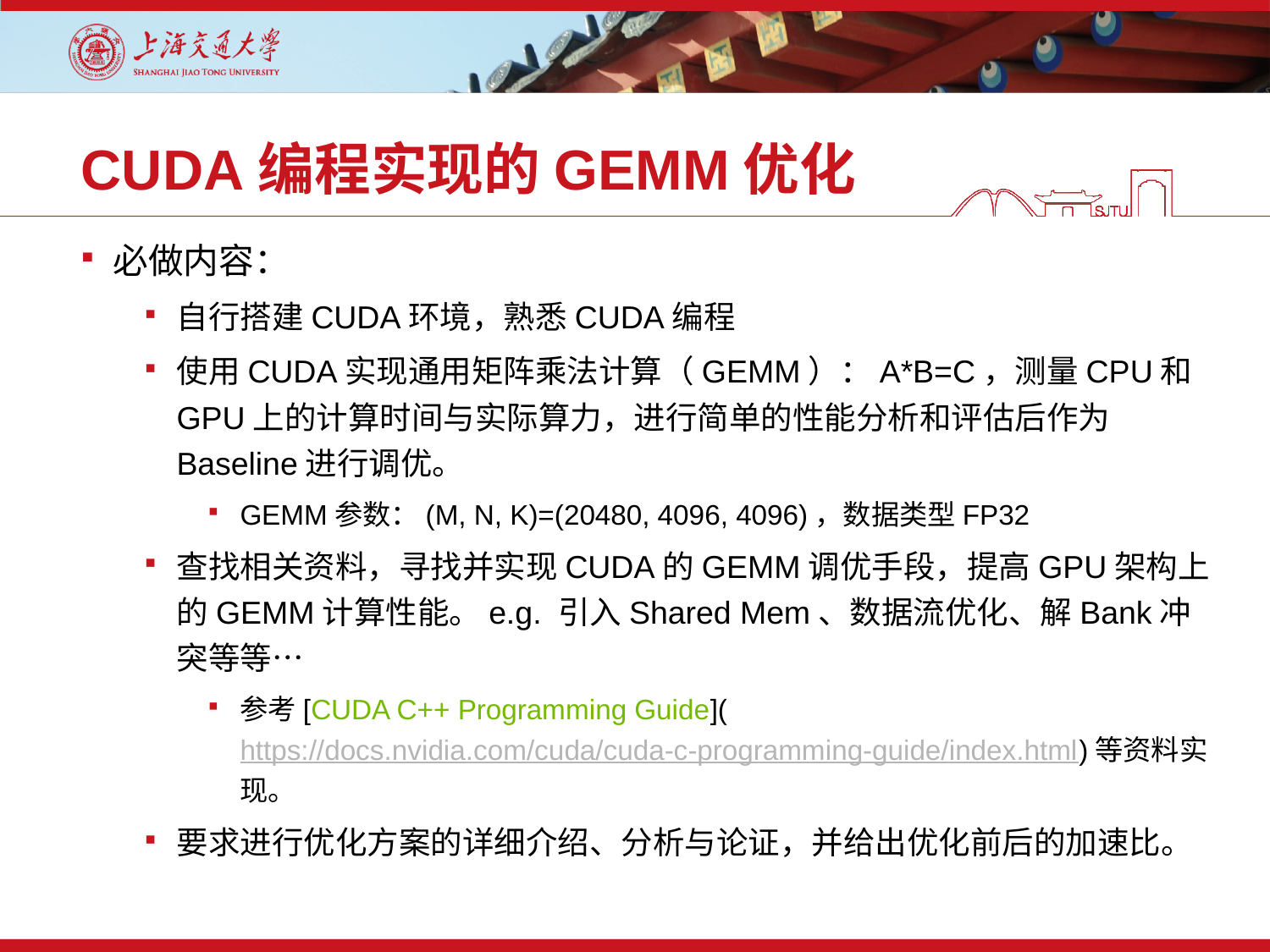

# CUDA编程实现的GEMM优化
必做内容：
自行搭建CUDA环境，熟悉CUDA编程
使用CUDA实现通用矩阵乘法计算（GEMM）：A*B=C，测量CPU和GPU上的计算时间与实际算力，进行简单的性能分析和评估后作为Baseline进行调优。
GEMM参数：(M, N, K)=(20480, 4096, 4096)，数据类型FP32
查找相关资料，寻找并实现CUDA的GEMM调优手段，提高GPU架构上的GEMM计算性能。e.g. 引入Shared Mem、数据流优化、解Bank冲突等等…
参考[CUDA C++ Programming Guide](https://docs.nvidia.com/cuda/cuda-c-programming-guide/index.html)等资料实现。
要求进行优化方案的详细介绍、分析与论证，并给出优化前后的加速比。